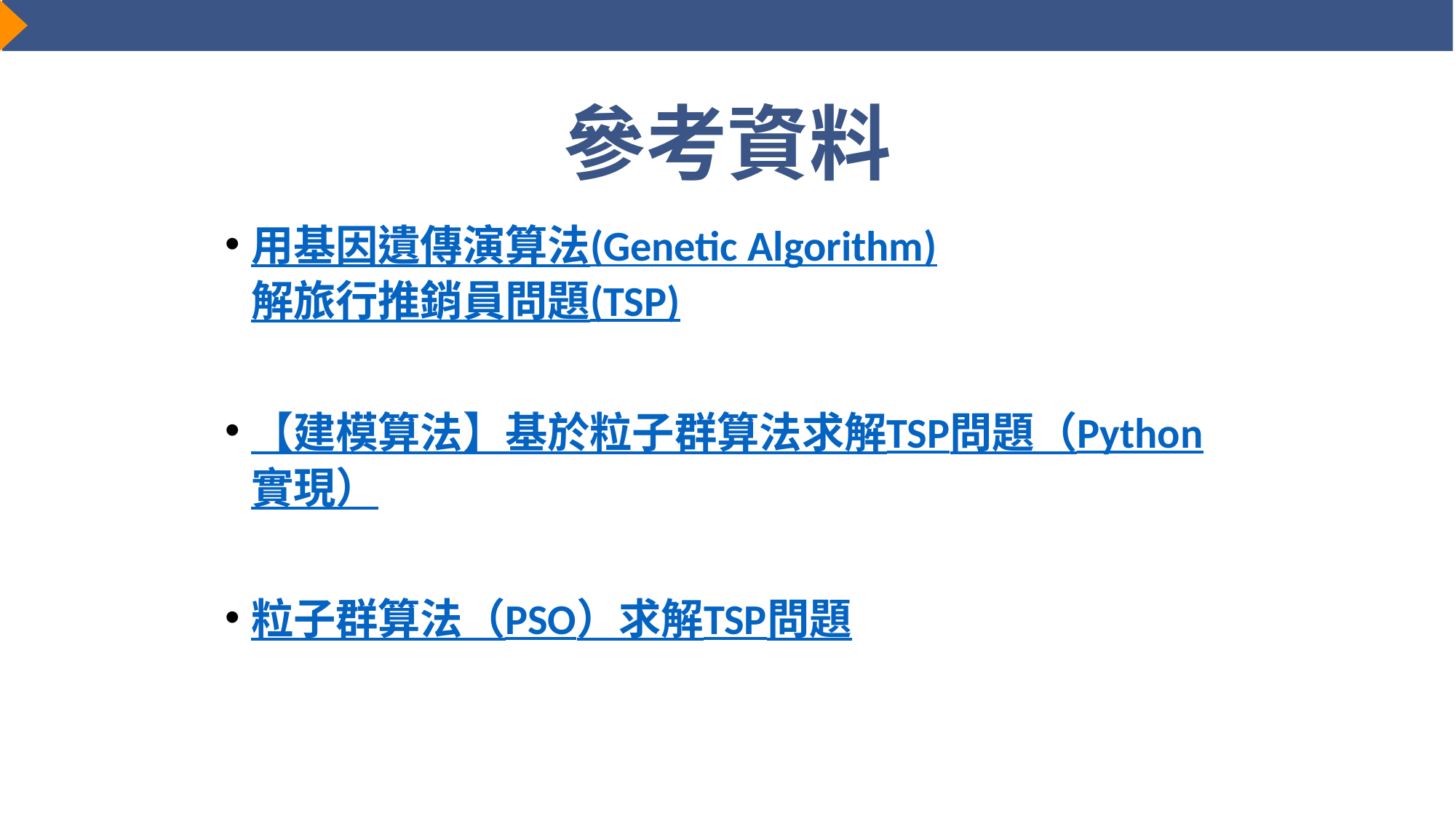

參考資料
用基因遺傳演算法(Genetic Algorithm)解旅行推銷員問題(TSP)

【建模算法】基於粒子群算法求解TSP問題（Python實現）

粒子群算法（PSO）求解TSP問題